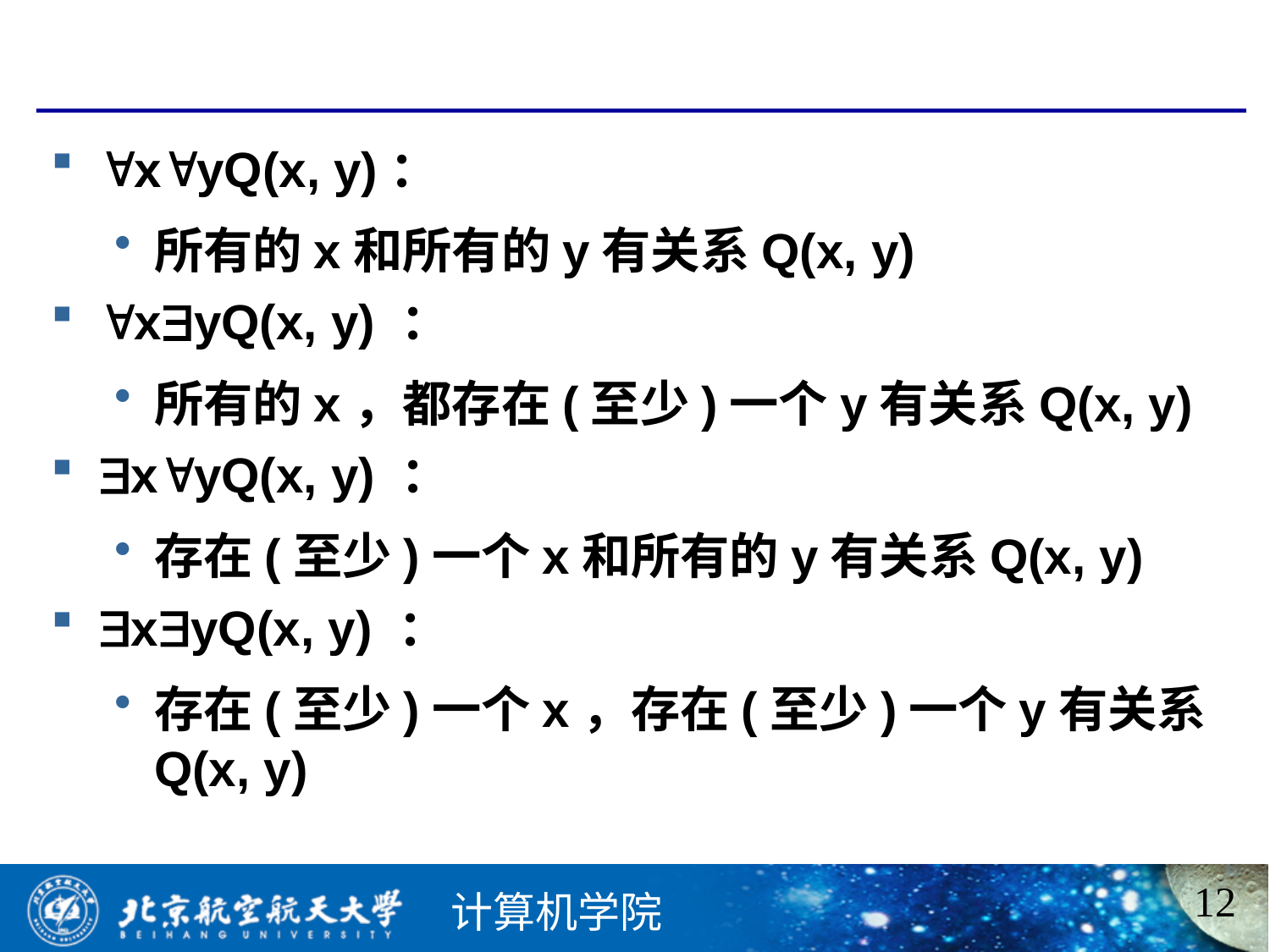

∀x∀yQ(x, y)：
所有的x和所有的y有关系Q(x, y)
∀x∃yQ(x, y) ：
所有的x，都存在(至少)一个y有关系Q(x, y)
∃x∀yQ(x, y) ：
存在(至少)一个x和所有的y有关系Q(x, y)
∃x∃yQ(x, y) ：
存在(至少)一个x，存在(至少)一个y有关系Q(x, y)